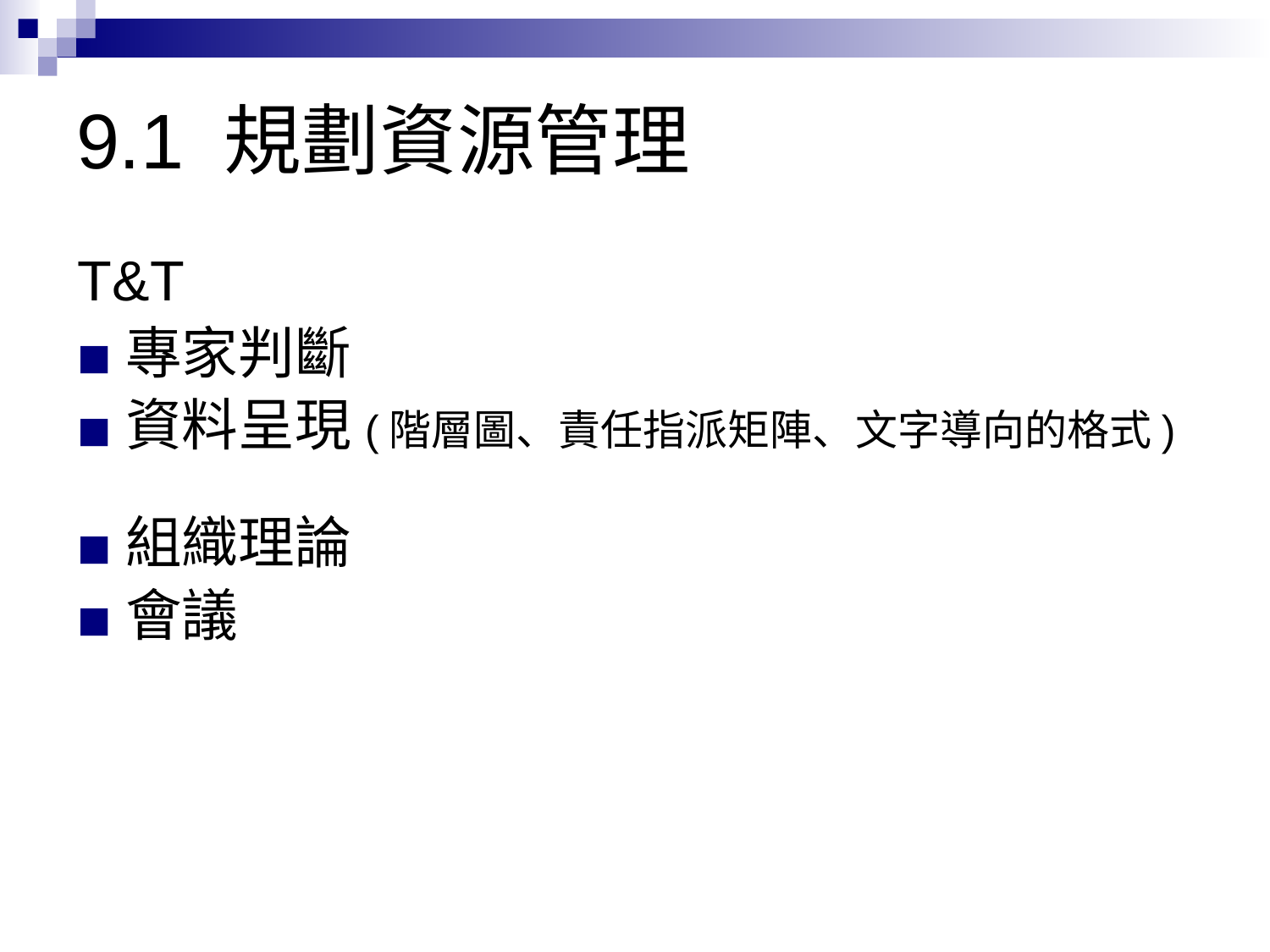

# 9.1 規劃資源管理
T&T
專家判斷
資料呈現(階層圖、責任指派矩陣、文字導向的格式)
組織理論
會議